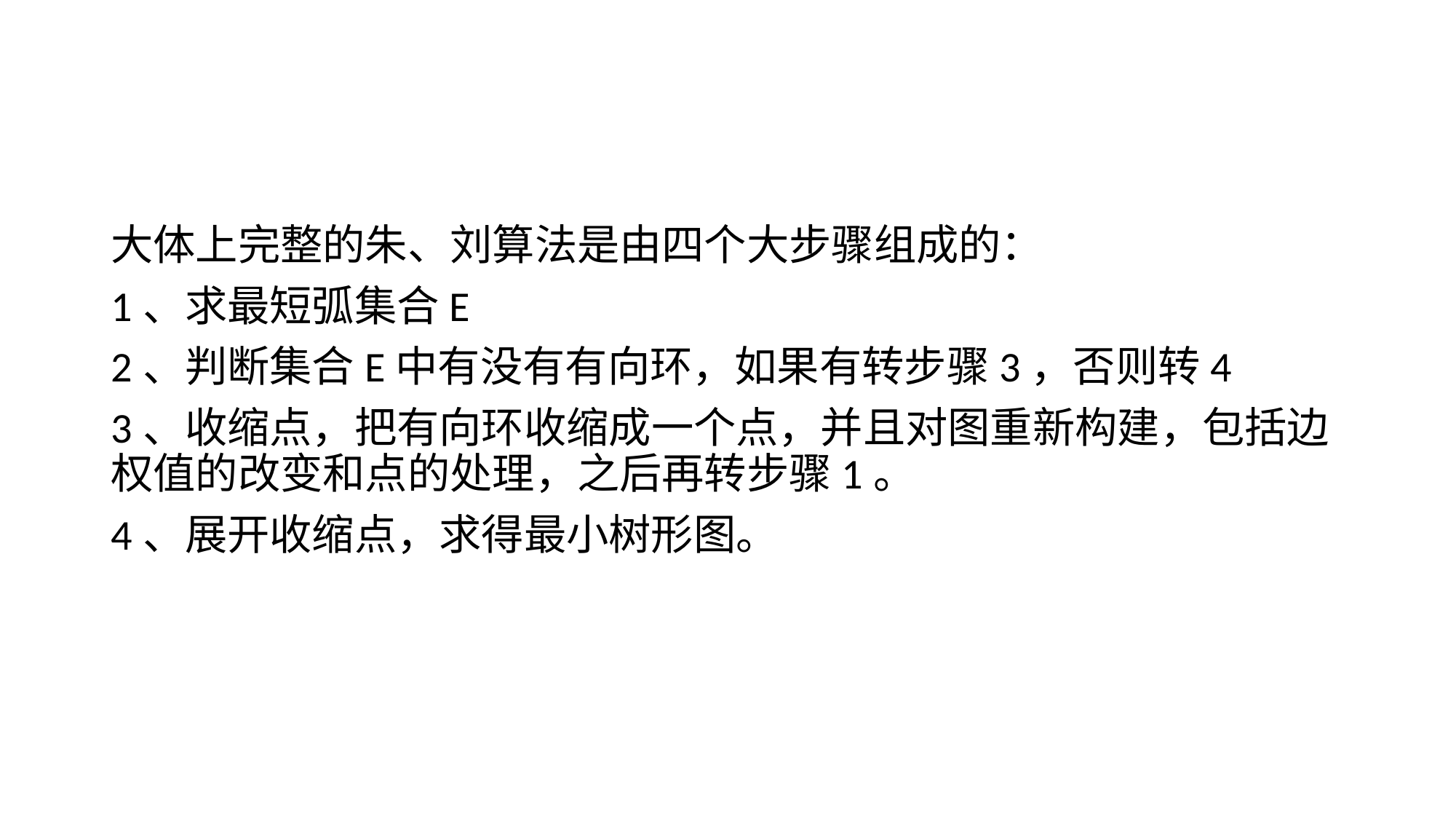

#
大体上完整的朱、刘算法是由四个大步骤组成的：
1、求最短弧集合E
2、判断集合E中有没有有向环，如果有转步骤3，否则转4
3、收缩点，把有向环收缩成一个点，并且对图重新构建，包括边权值的改变和点的处理，之后再转步骤1。
4、展开收缩点，求得最小树形图。